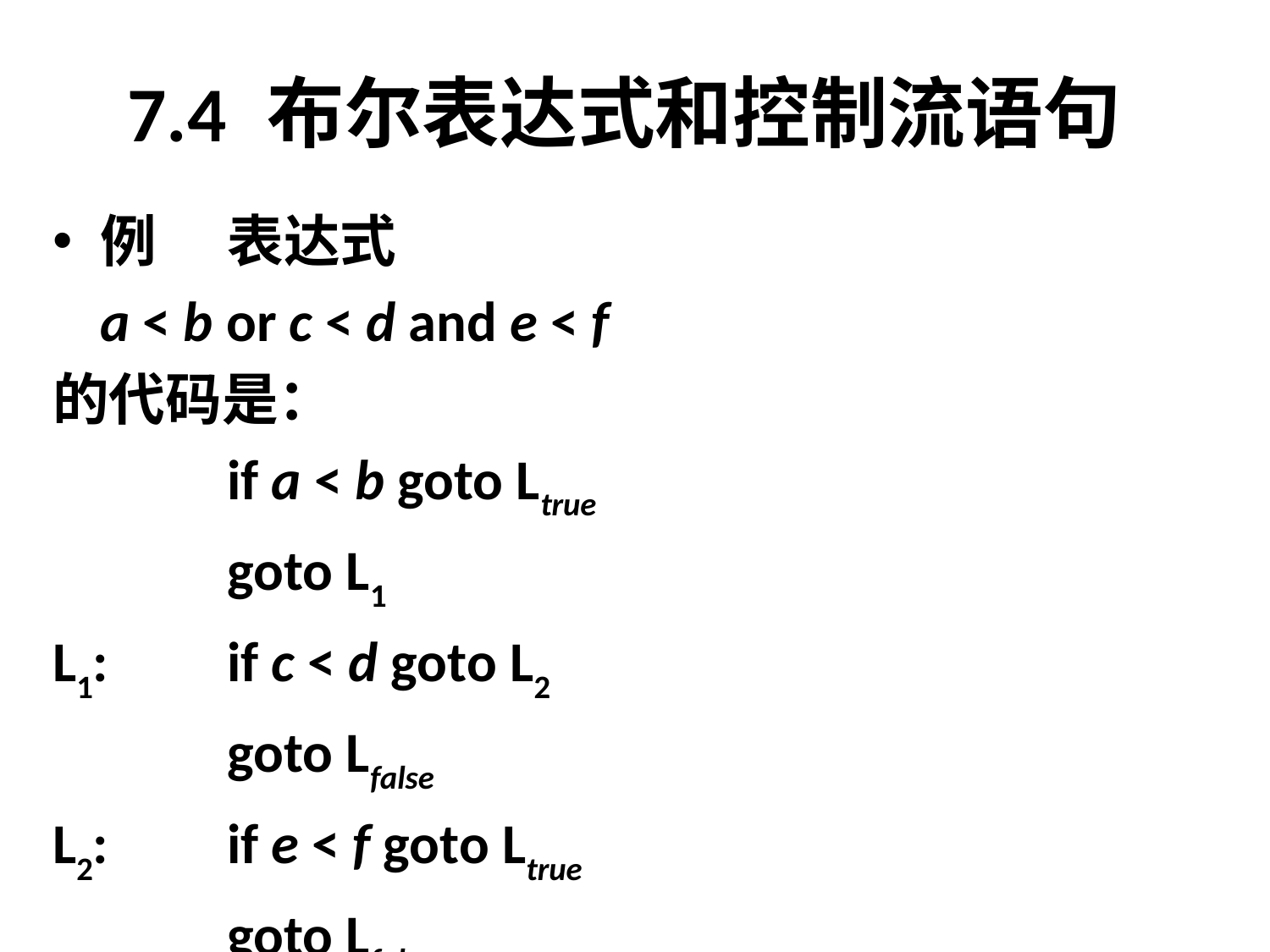

# 7.4 布尔表达式和控制流语句
例	表达式
	a < b or c < d and e < f
的代码是：
		if a < b goto Ltrue
		goto L1
L1:	if c < d goto L2
		goto Lfalse
L2:	if e < f goto Ltrue
		goto Lfalse